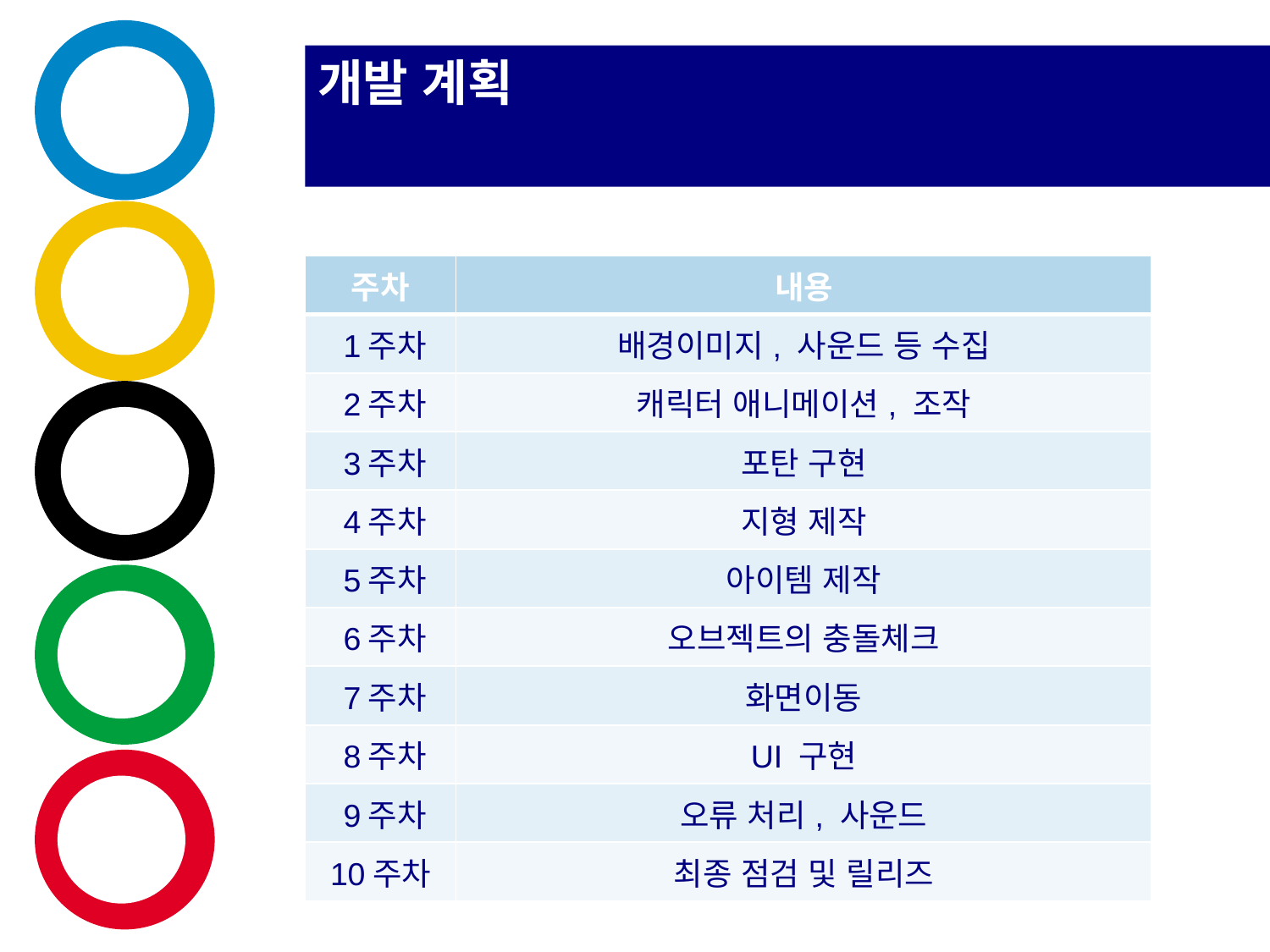

# 개발 계획
| 주차 | 내용 |
| --- | --- |
| 1주차 | 배경이미지, 사운드 등 수집 |
| 2주차 | 캐릭터 애니메이션, 조작 |
| 3주차 | 포탄 구현 |
| 4주차 | 지형 제작 |
| 5주차 | 아이템 제작 |
| 6주차 | 오브젝트의 충돌체크 |
| 7주차 | 화면이동 |
| 8주차 | UI 구현 |
| 9주차 | 오류 처리, 사운드 |
| 10주차 | 최종 점검 및 릴리즈 |